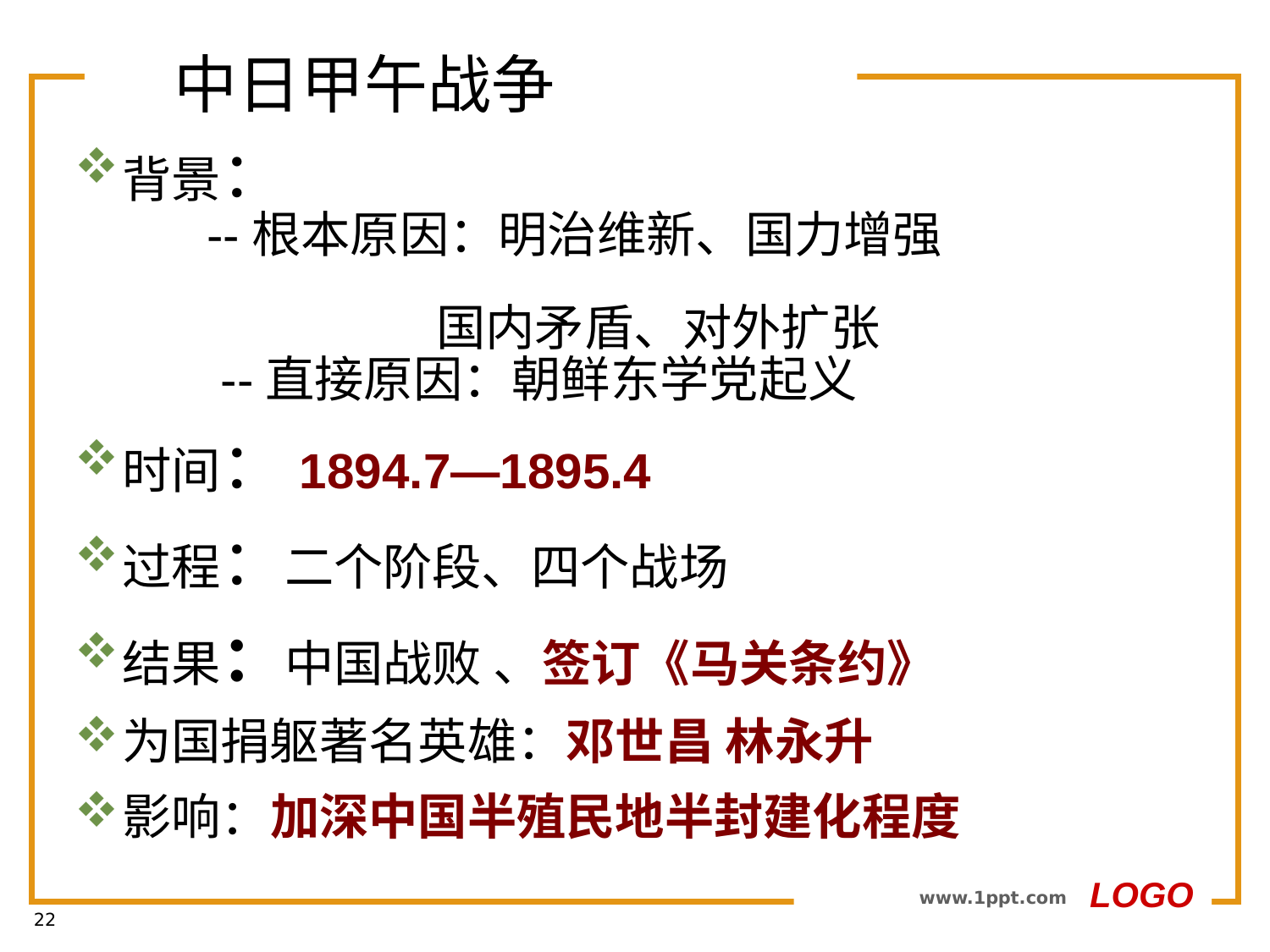

# 中日甲午战争
背景：
     --根本原因：明治维新、国力增强
                          国内矛盾、对外扩张
      --直接原因：朝鲜东学党起义
时间：1894.7—1895.4
过程：二个阶段、四个战场
结果：中国战败 、签订《马关条约》
为国捐躯著名英雄：邓世昌 林永升
影响：加深中国半殖民地半封建化程度

LOGO
www.1ppt.com
22